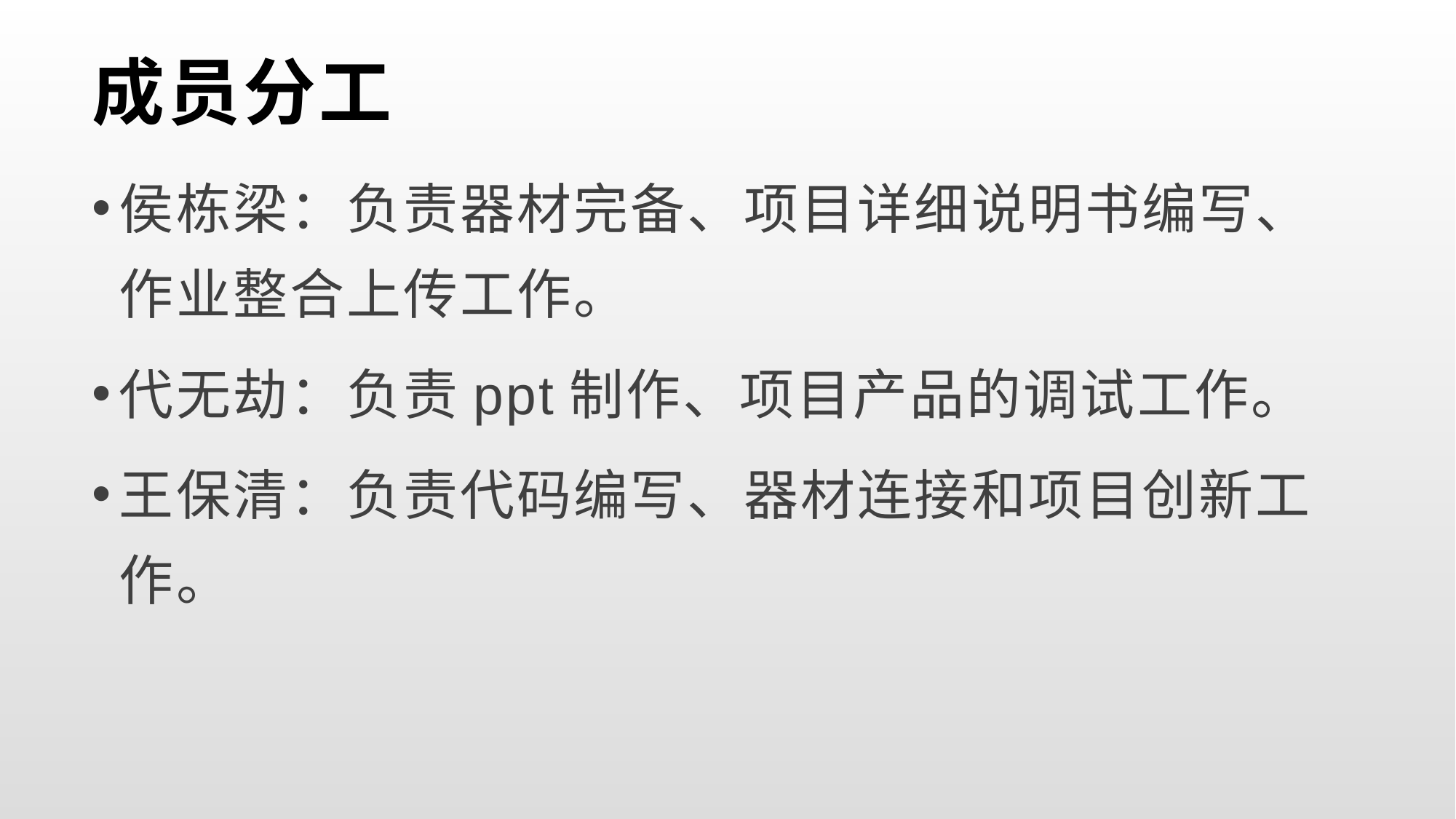

# 成员分工
侯栋梁：负责器材完备、项目详细说明书编写、作业整合上传工作。
代无劫：负责ppt制作、项目产品的调试工作。
王保清：负责代码编写、器材连接和项目创新工作。